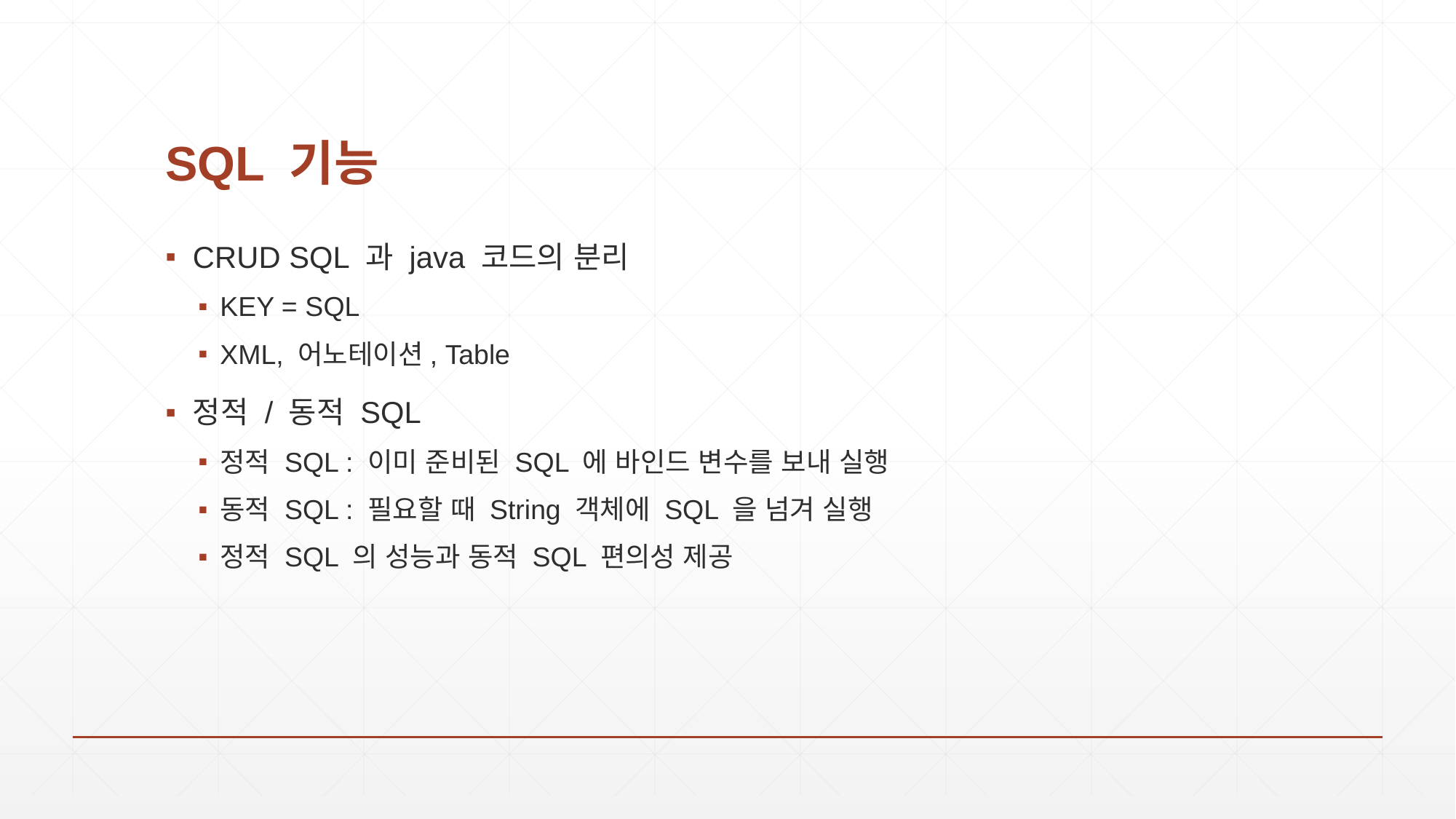

# SQL 기능
CRUD SQL 과 java 코드의 분리
KEY = SQL
XML, 어노테이션, Table
정적 / 동적 SQL
정적 SQL : 이미 준비된 SQL 에 바인드 변수를 보내 실행
동적 SQL : 필요할 때 String 객체에 SQL 을 넘겨 실행
정적 SQL 의 성능과 동적 SQL 편의성 제공